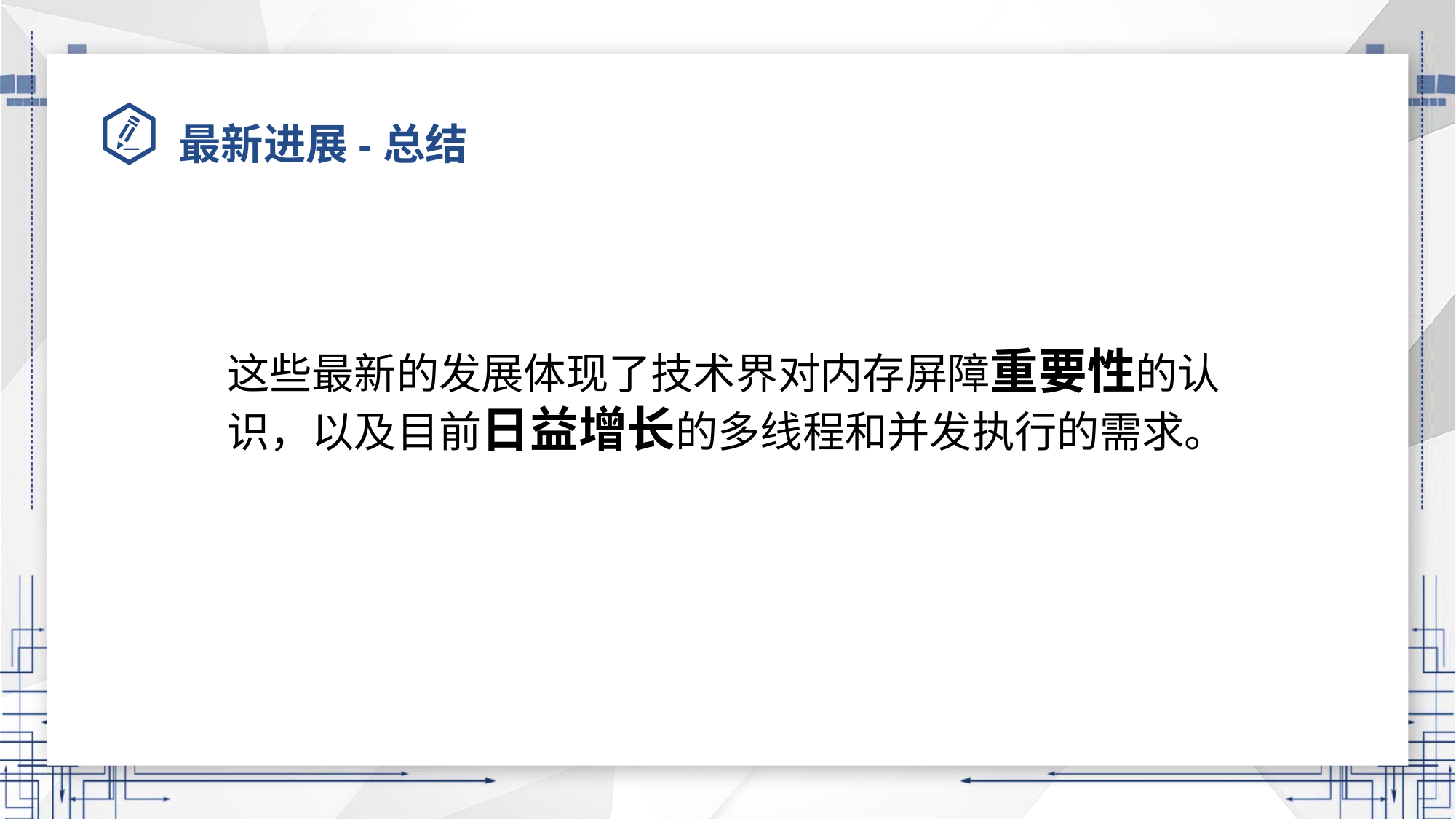

# 最新进展-总结

这些最新的发展体现了技术界对内存屏障重要性的认识，以及目前日益增长的多线程和并发执行的需求。